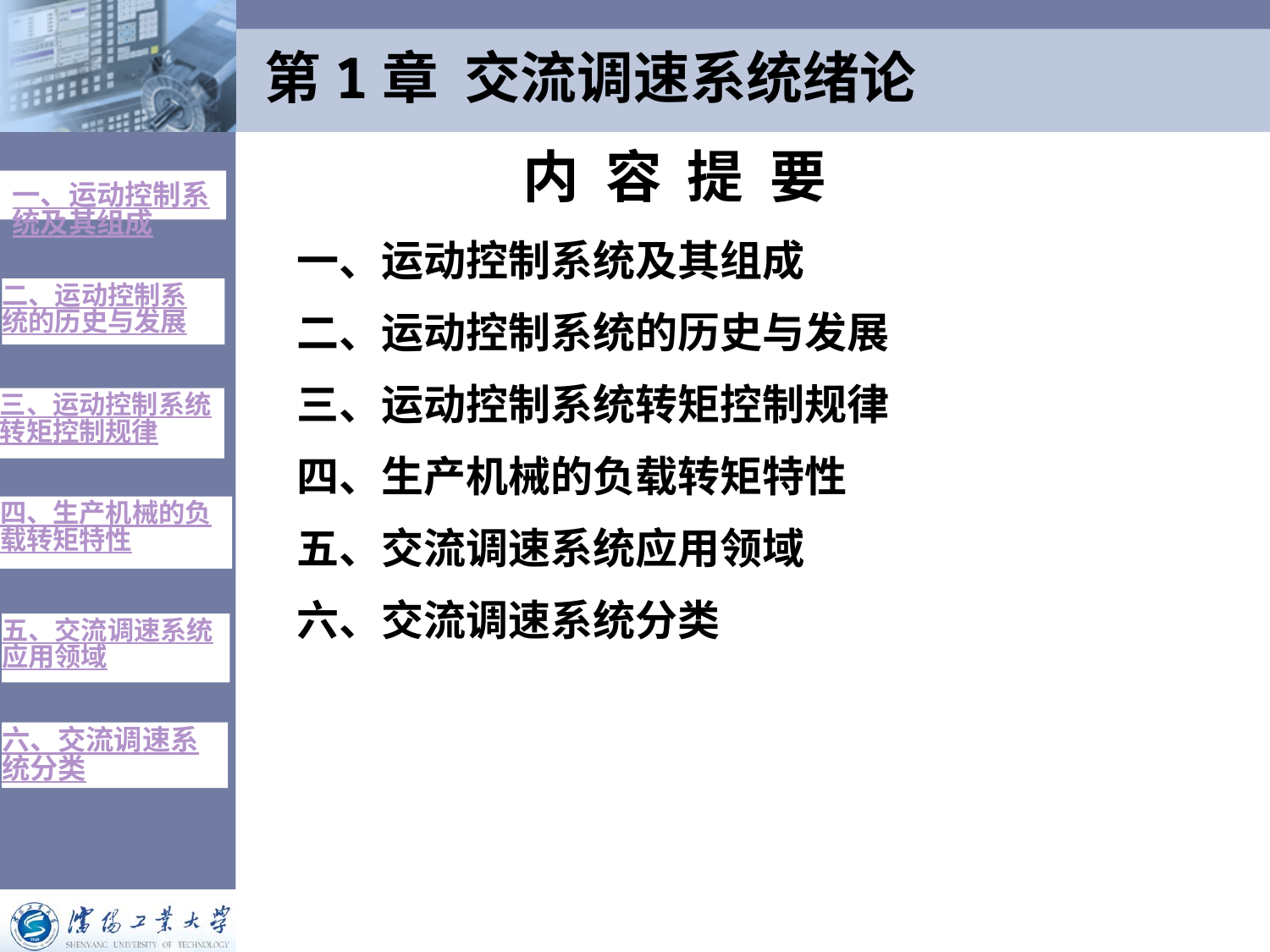

# 第1章  交流调速系统绪论
内  容  提  要
一、运动控制系统及其组成
一、运动控制系统及其组成
二、运动控制系统的历史与发展
三、运动控制系统转矩控制规律
四、生产机械的负载转矩特性
五、交流调速系统应用领域
六、交流调速系统分类
二、运动控制系统的历史与发展
三、运动控制系统转矩控制规律

四、生产机械的负载转矩特性
五、交流调速系统应用领域
六、交流调速系统分类